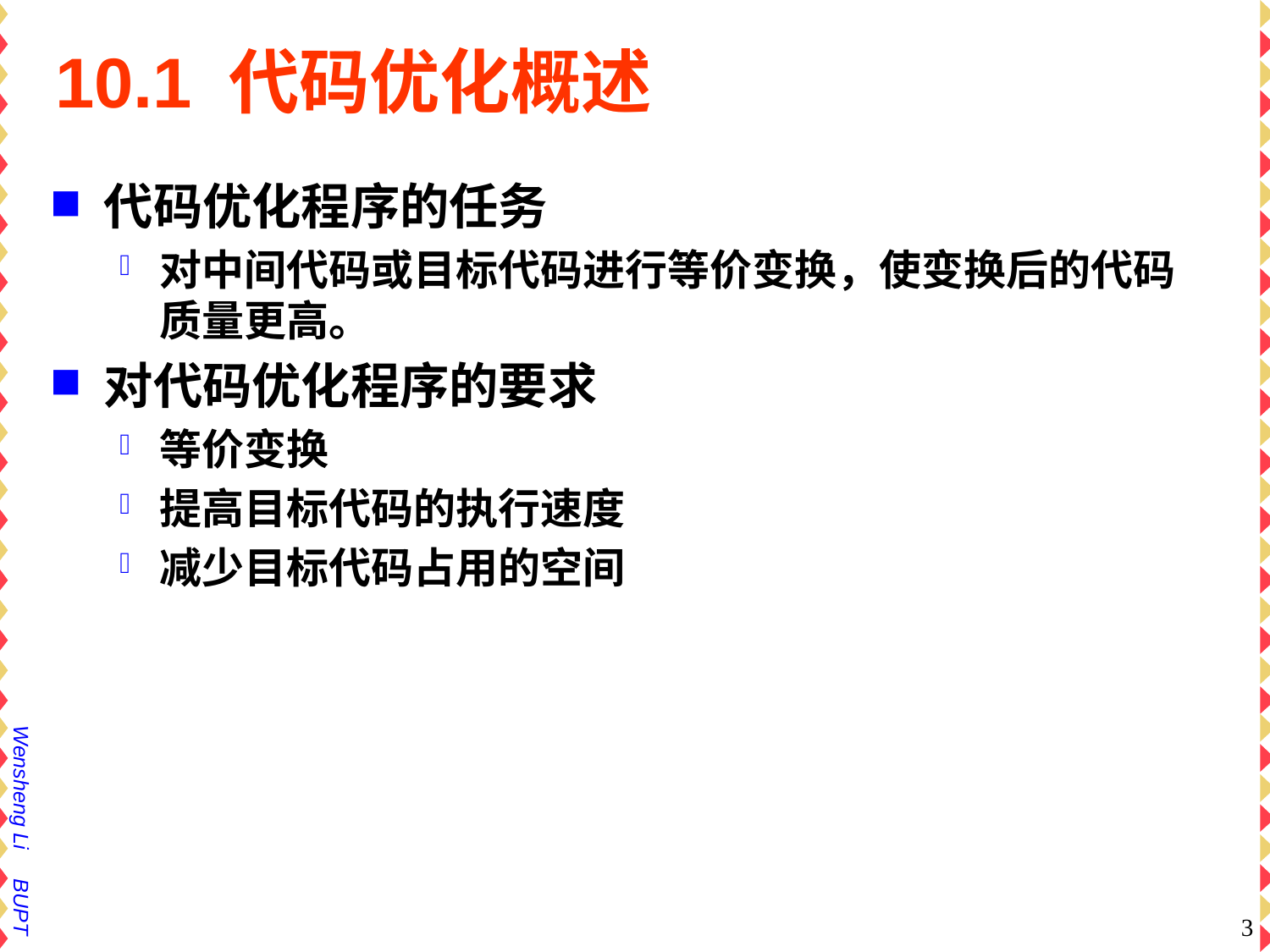

# 10.1 代码优化概述
代码优化程序的任务
对中间代码或目标代码进行等价变换，使变换后的代码质量更高。
对代码优化程序的要求
等价变换
提高目标代码的执行速度
减少目标代码占用的空间
3